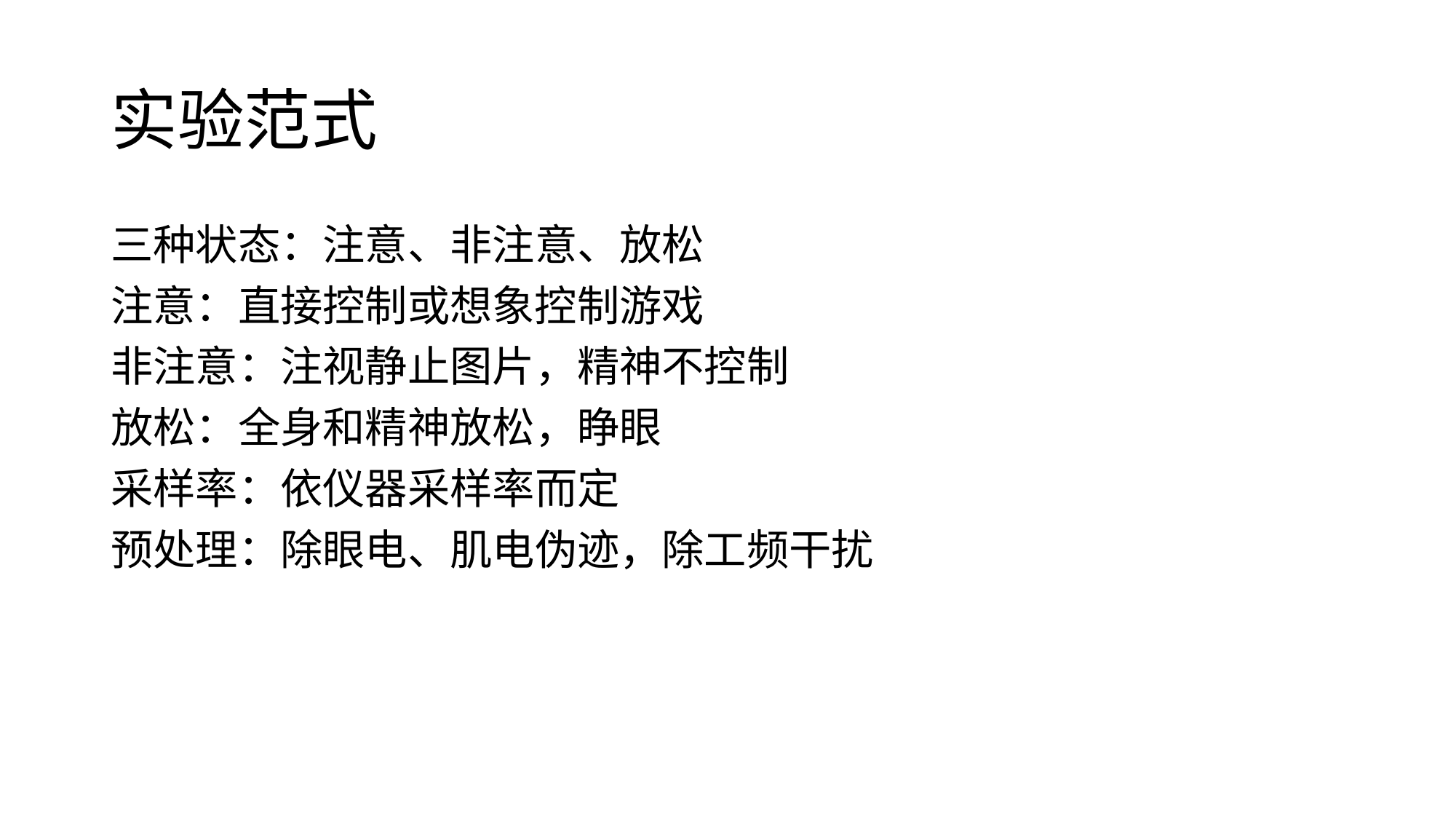

# 实验范式
三种状态：注意、非注意、放松
注意：直接控制或想象控制游戏
非注意：注视静止图片，精神不控制
放松：全身和精神放松，睁眼
采样率：依仪器采样率而定
预处理：除眼电、肌电伪迹，除工频干扰